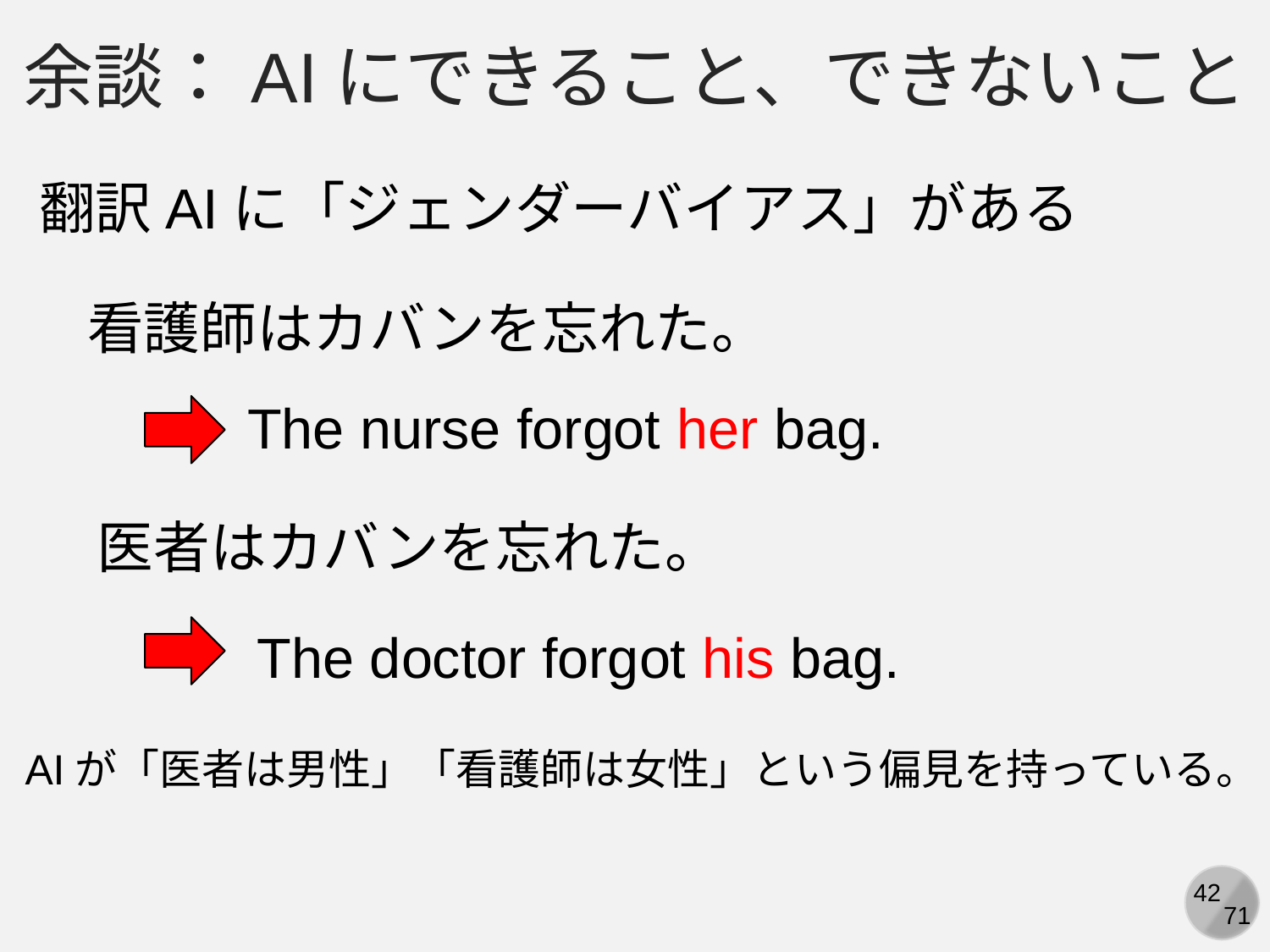

余談：AIにできること、できないこと
翻訳AIに「ジェンダーバイアス」がある
看護師はカバンを忘れた。
The nurse forgot her bag.

医者はカバンを忘れた。
The doctor forgot his bag.

AIが「医者は男性」「看護師は女性」という偏見を持っている。